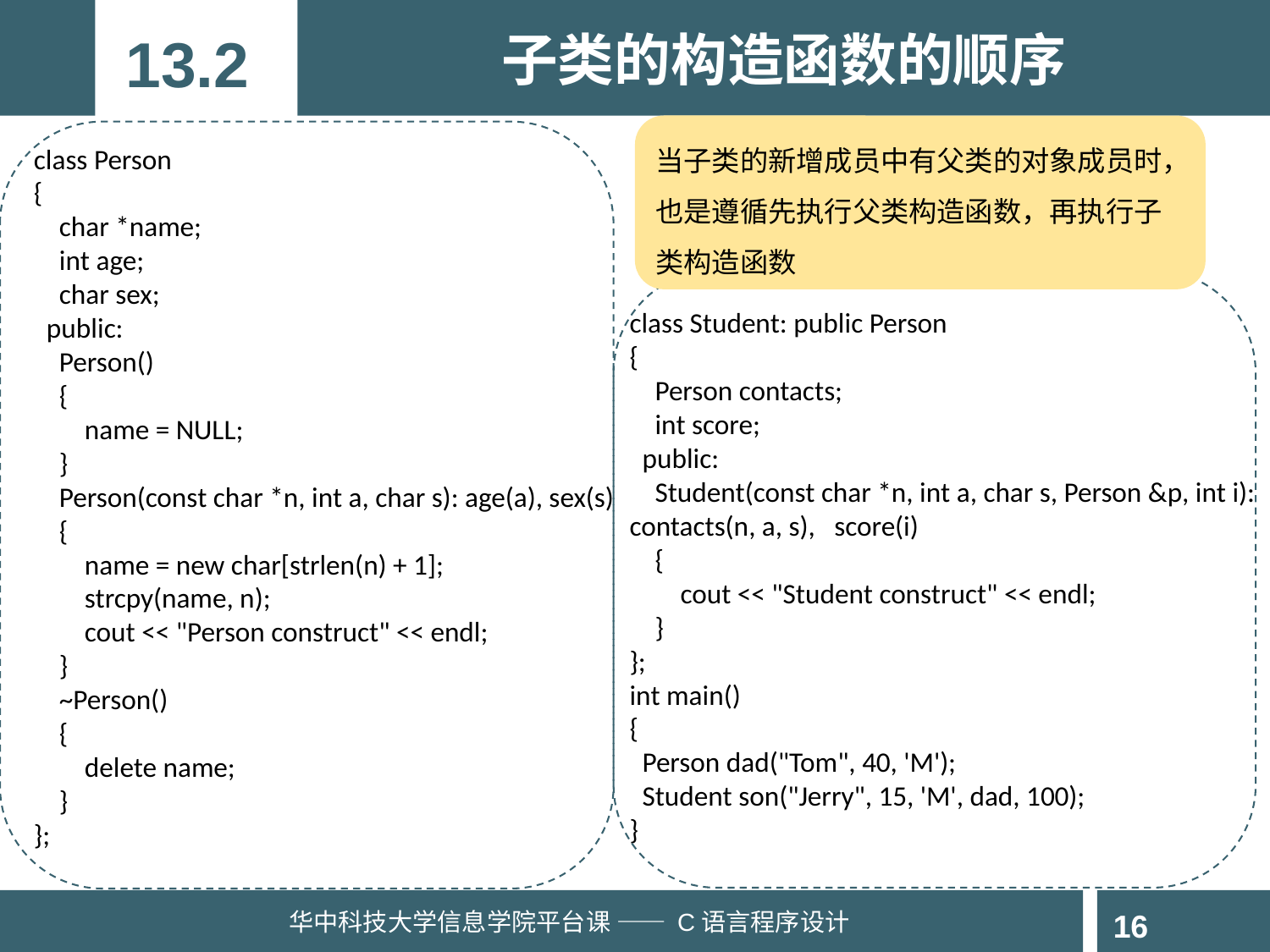

子类的构造函数的顺序
13.2
当子类的新增成员中有父类的对象成员时，也是遵循先执行父类构造函数，再执行子类构造函数

class Person
{
    char *name;
    int age;
    char sex;
  public:
    Person()
    {
        name = NULL;
    }
    Person(const char *n, int a, char s): age(a), sex(s)
    {
        name = new char[strlen(n) + 1];
        strcpy(name, n);
        cout << "Person construct" << endl;
    }
    ~Person()
    {
        delete name;
    }
};

class Student: public Person
{
    Person contacts;
    int score;
  public:
    Student(const char *n, int a, char s, Person &p, int i):contacts(n, a, s),   score(i)
    {
        cout << "Student construct" << endl;
    }
};
int main()
{
  Person dad("Tom", 40, 'M');
  Student son("Jerry", 15, 'M', dad, 100);
}